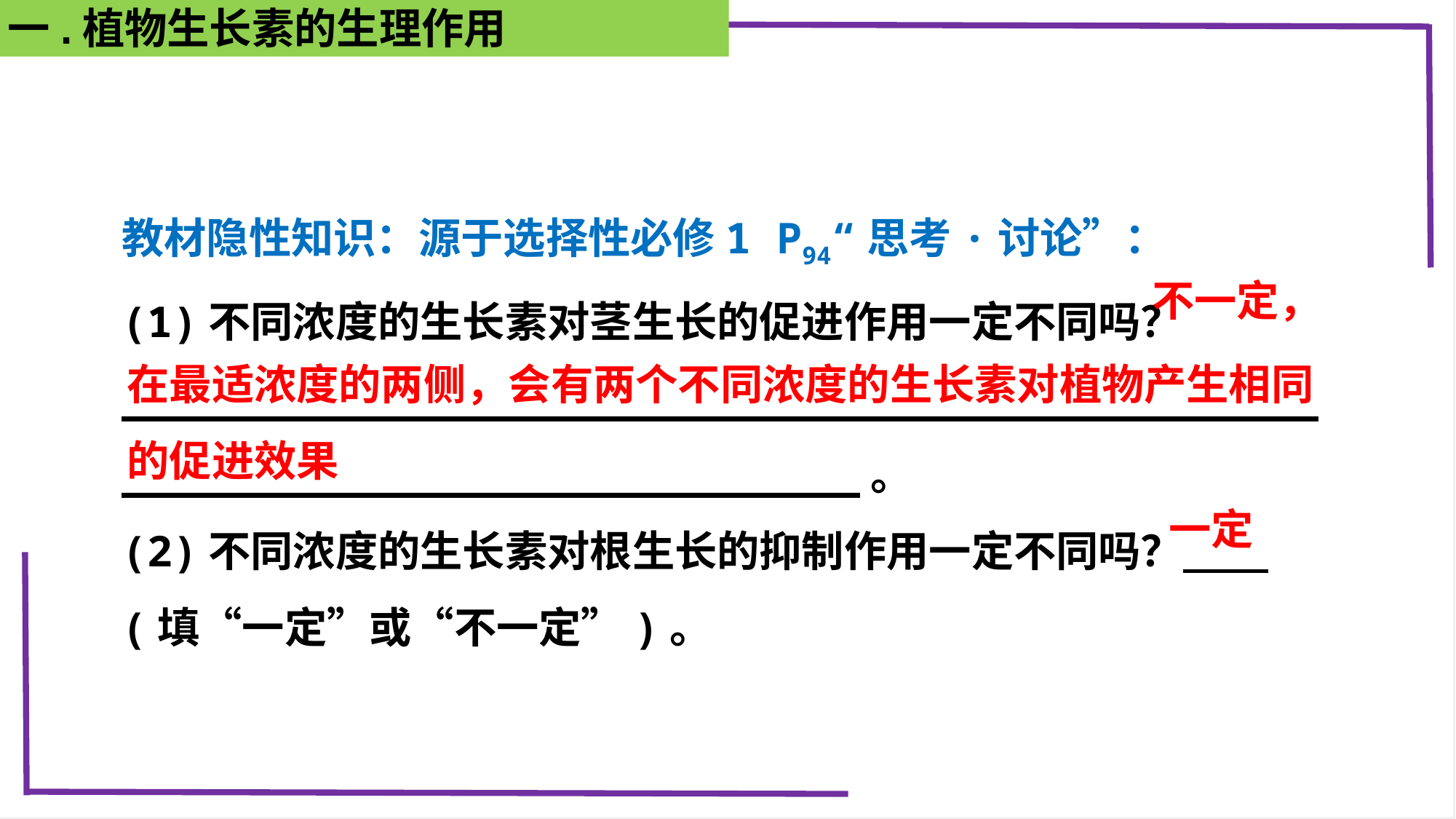

一.植物生长素的生理作用
教材隐性知识：源于选择性必修1 P94“思考·讨论”：
(1)不同浓度的生长素对茎生长的促进作用一定不同吗？____________________________________________________________________________。
(2)不同浓度的生长素对根生长的抑制作用一定不同吗？　　(填“一定”或“不一定”)。
不一定，
在最适浓度的两侧，会有两个不同浓度的生长素对植物产生相同的促进效果
一定